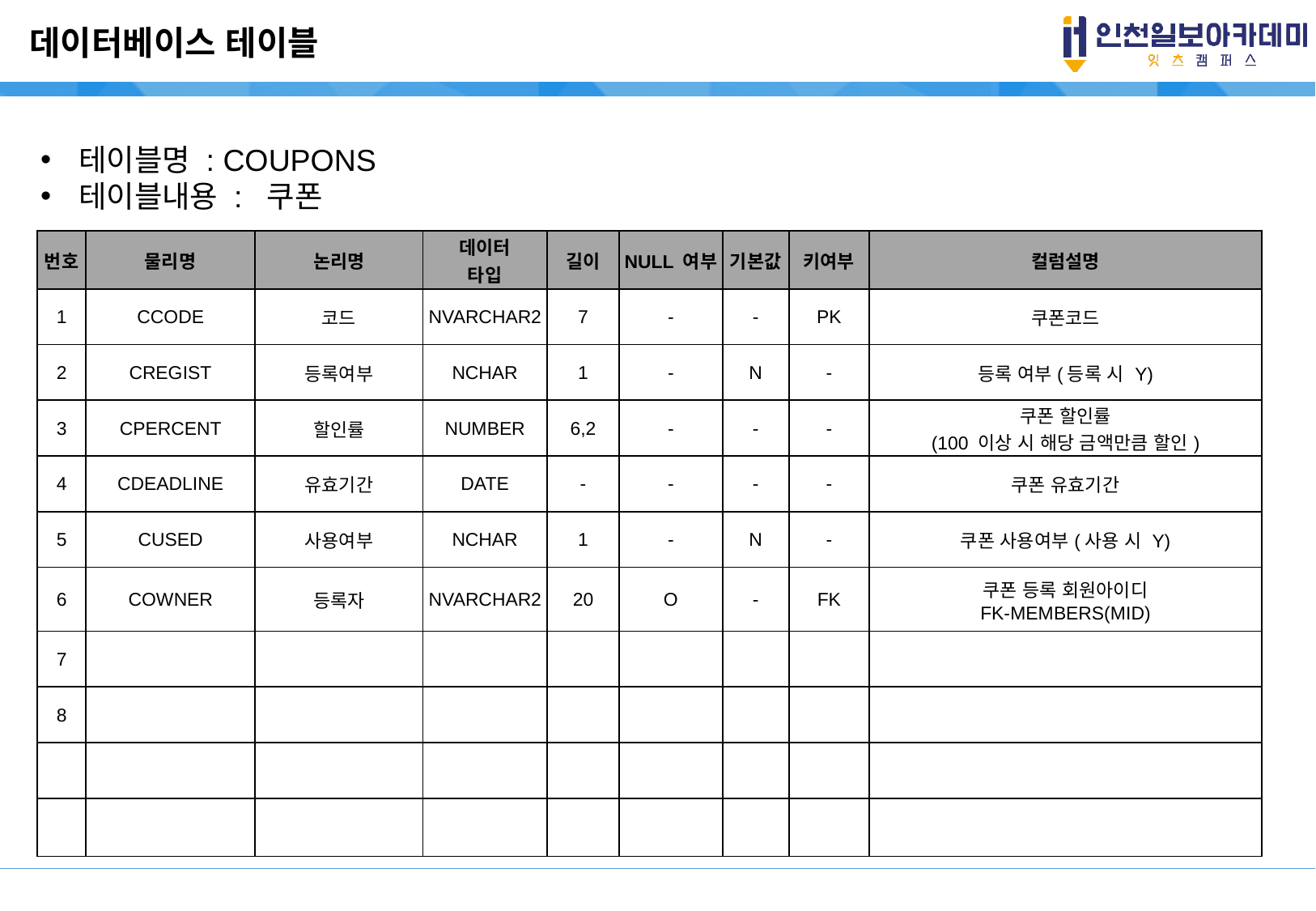

데이터베이스 테이블
테이블명 : COUPONS
테이블내용 :  쿠폰
| 번호 | 물리명 | 논리명 | 데이터 타입 | 길이 | NULL 여부 | 기본값 | 키여부 | 컬럼설명 |
| --- | --- | --- | --- | --- | --- | --- | --- | --- |
| 1 | CCODE | 코드 | NVARCHAR2 | 7 | - | - | PK | 쿠폰코드 |
| 2 | CREGIST | 등록여부 | NCHAR | 1 | - | N | - | 등록 여부(등록 시 Y) |
| 3 | CPERCENT | 할인률 | NUMBER | 6,2 | - | - | - | 쿠폰 할인률 (100 이상 시 해당 금액만큼 할인) |
| 4 | CDEADLINE | 유효기간 | DATE | - | - | - | - | 쿠폰 유효기간 |
| 5 | CUSED | 사용여부 | NCHAR | 1 | - | N | - | 쿠폰 사용여부(사용 시 Y) |
| 6 | COWNER | 등록자 | NVARCHAR2 | 20 | O | - | FK | 쿠폰 등록 회원아이디 FK-MEMBERS(MID) |
| 7 |  |  |  |  |  |  |  |  |
| 8 |  |  |  |  |  |  |  |  |
|  |  |  |  |  |  |  |  |  |
|  |  |  |  |  |  |  |  |  |